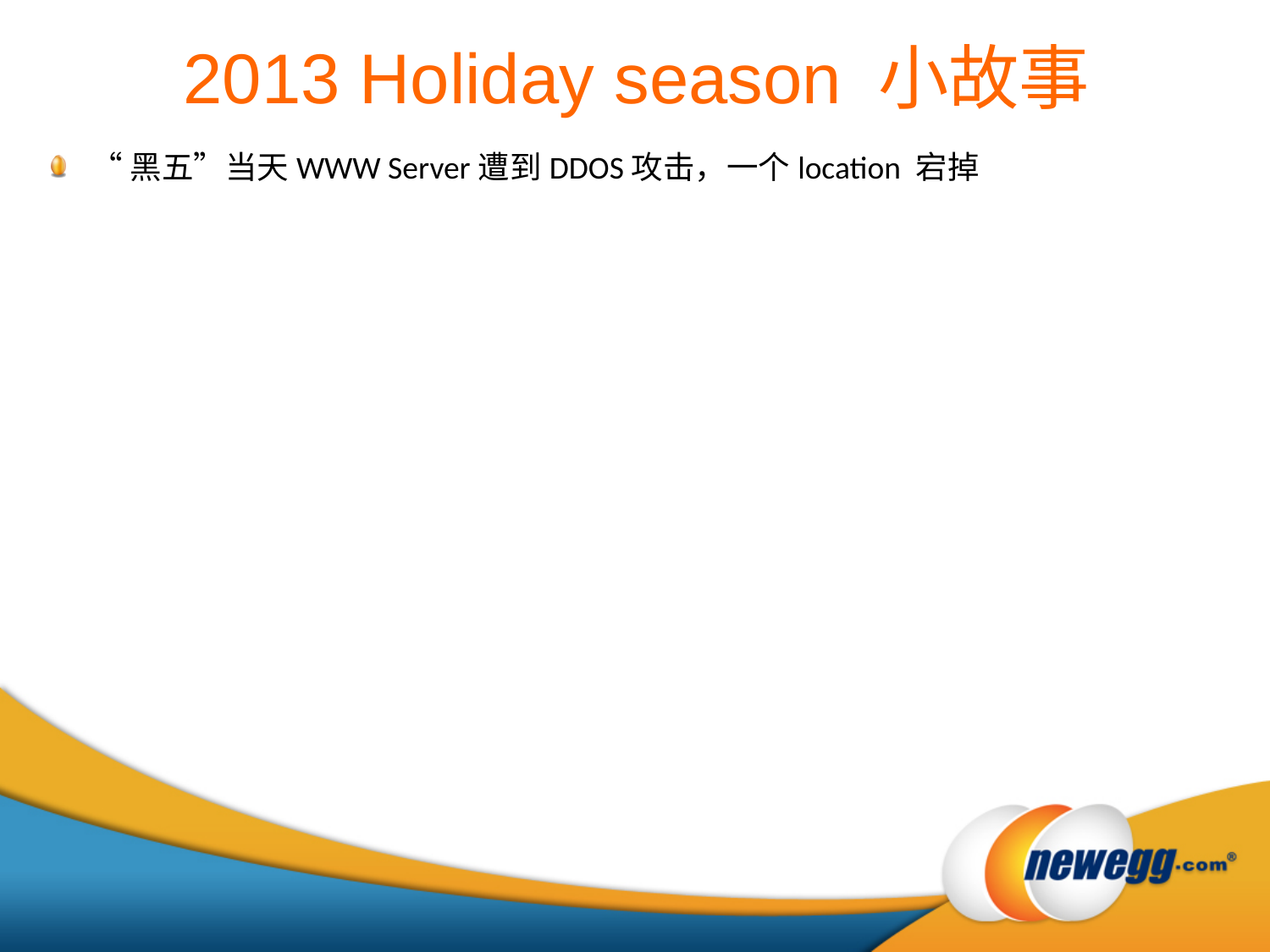

# 2013 Holiday season 小故事
“黑五”当天WWW Server遭到DDOS攻击，一个location 宕掉